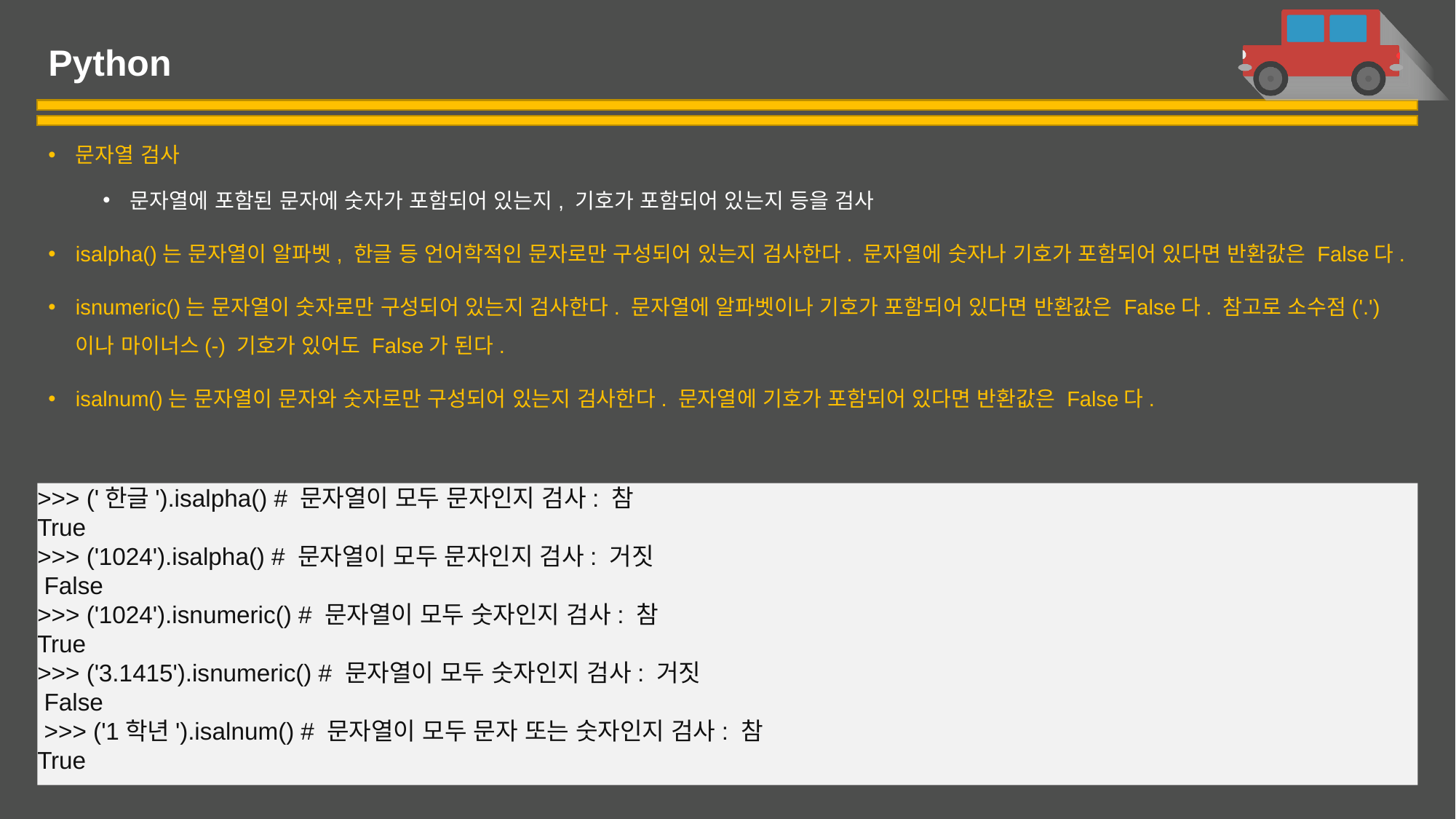

# Python
문자열 검사
문자열에 포함된 문자에 숫자가 포함되어 있는지, 기호가 포함되어 있는지 등을 검사
isalpha()는 문자열이 알파벳, 한글 등 언어학적인 문자로만 구성되어 있는지 검사한다. 문자열에 숫자나 기호가 포함되어 있다면 반환값은 False다.
isnumeric()는 문자열이 숫자로만 구성되어 있는지 검사한다. 문자열에 알파벳이나 기호가 포함되어 있다면 반환값은 False다. 참고로 소수점('.')이나 마이너스(-) 기호가 있어도 False가 된다.
isalnum()는 문자열이 문자와 숫자로만 구성되어 있는지 검사한다. 문자열에 기호가 포함되어 있다면 반환값은 False다.
>>> ('한글').isalpha() # 문자열이 모두 문자인지 검사: 참
True
>>> ('1024').isalpha() # 문자열이 모두 문자인지 검사: 거짓
 False
>>> ('1024').isnumeric() # 문자열이 모두 숫자인지 검사: 참
True
>>> ('3.1415').isnumeric() # 문자열이 모두 숫자인지 검사: 거짓
 False
 >>> ('1학년').isalnum() # 문자열이 모두 문자 또는 숫자인지 검사: 참
True